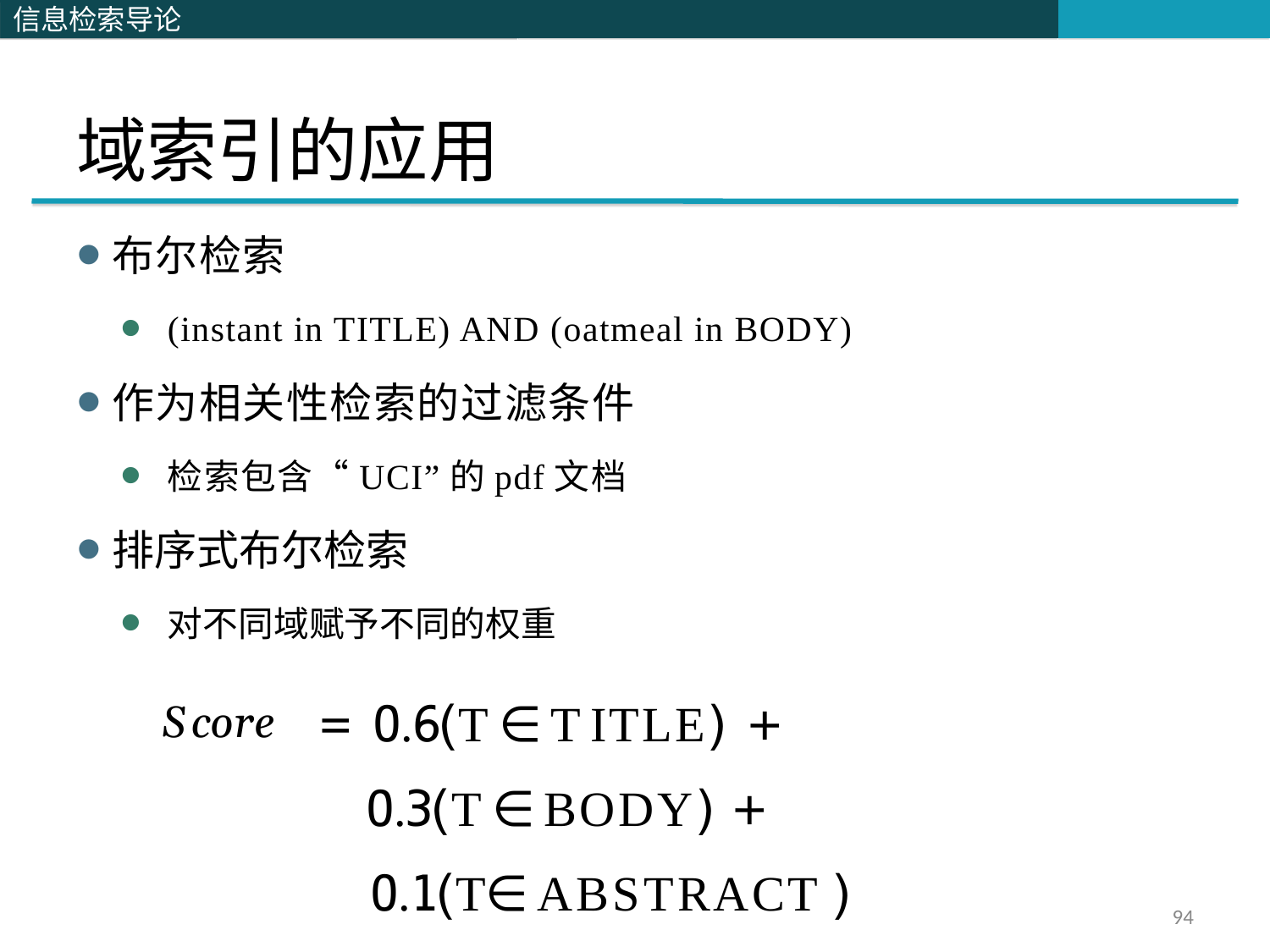

# 域索引的应用
布尔检索
(instant in TITLE) AND (oatmeal in BODY)
作为相关性检索的过滤条件
检索包含“UCI”的pdf文档
排序式布尔检索
对不同域赋予不同的权重

= 0.6(T ∈ T ITLE) +
   0.3(T ∈ BODY) +
   0.1(T∈ ABSTRACT )
Score
94